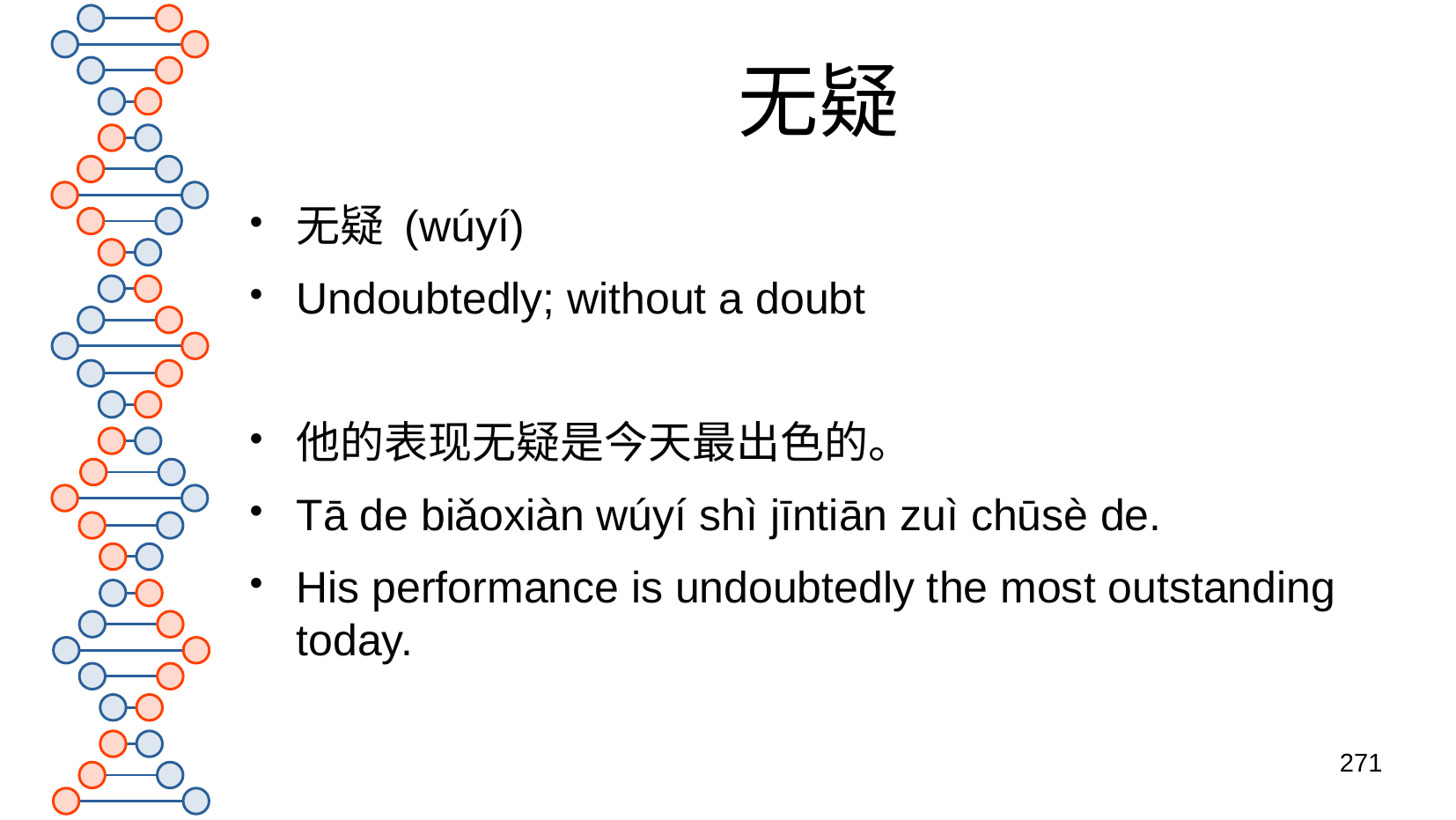

# 无疑
无疑 (wúyí)
Undoubtedly; without a doubt

他的表现无疑是今天最出色的。
Tā de biǎoxiàn wúyí shì jīntiān zuì chūsè de.
His performance is undoubtedly the most outstanding today.

271